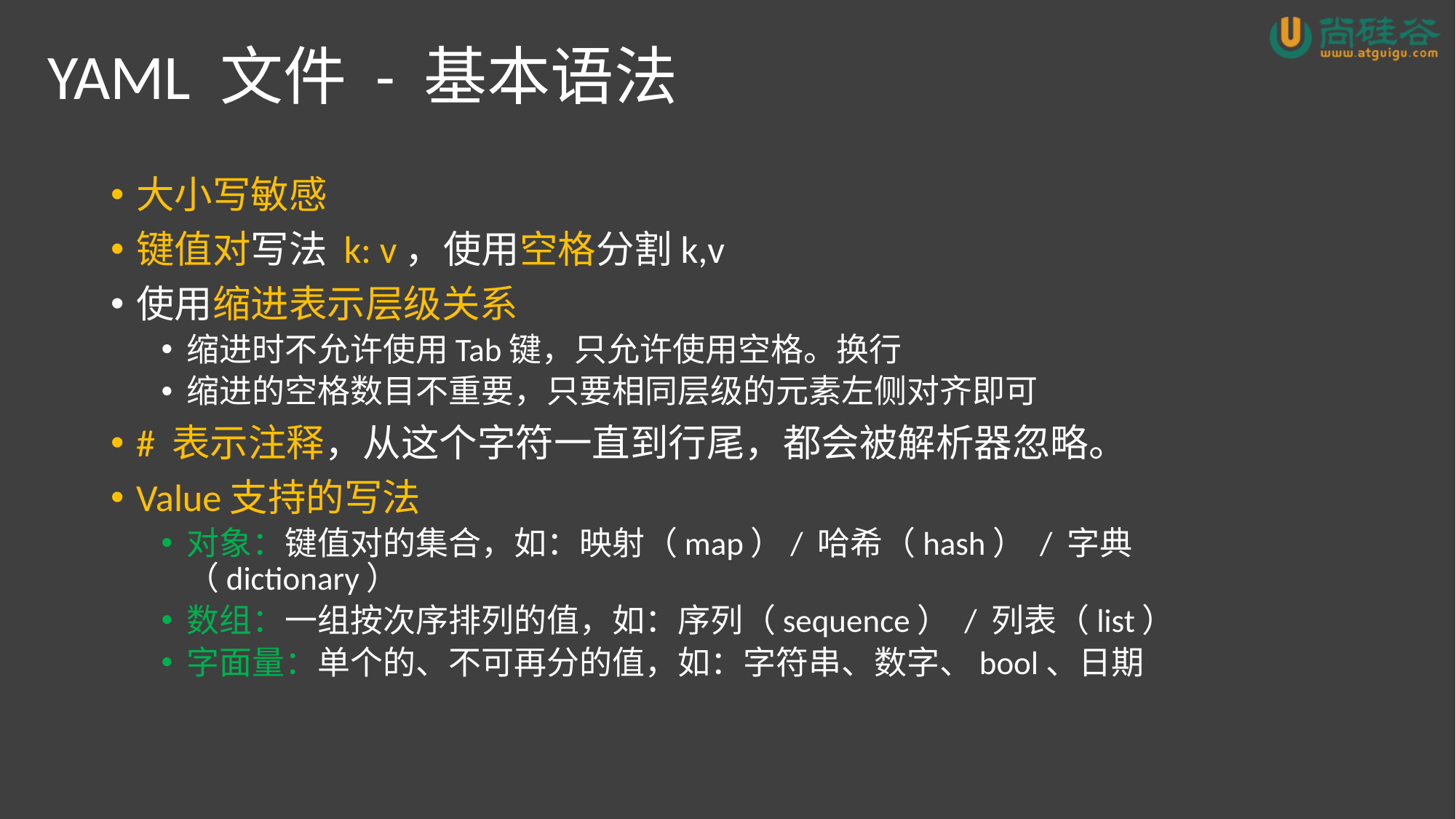

# YAML 文件 - 基本语法
大小写敏感
键值对写法 k: v，使用空格分割k,v
使用缩进表示层级关系
缩进时不允许使用Tab键，只允许使用空格。换行
缩进的空格数目不重要，只要相同层级的元素左侧对齐即可
# 表示注释，从这个字符一直到行尾，都会被解析器忽略。
Value支持的写法
对象：键值对的集合，如：映射（map）/ 哈希（hash） / 字典（dictionary）
数组：一组按次序排列的值，如：序列（sequence） / 列表（list）
字面量：单个的、不可再分的值，如：字符串、数字、bool、日期